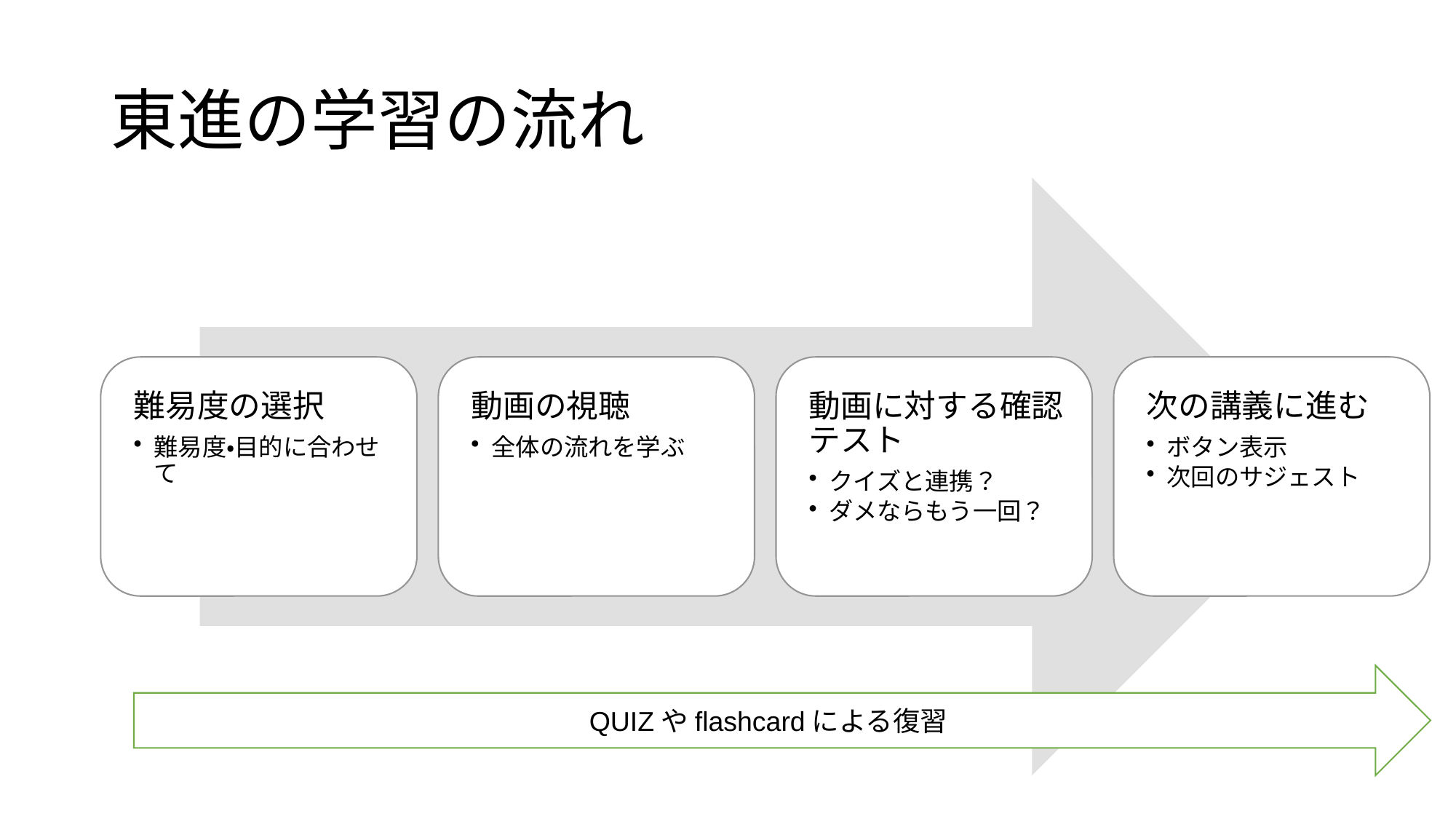

# 東進の学習の流れ
難易度の選択
難易度・目的に合わせて
動画の視聴
全体の流れを学ぶ
動画に対する確認テスト
クイズと連携？
ダメならもう一回？
次の講義に進む
ボタン表示
次回のサジェスト
QUIZやflashcardによる復習